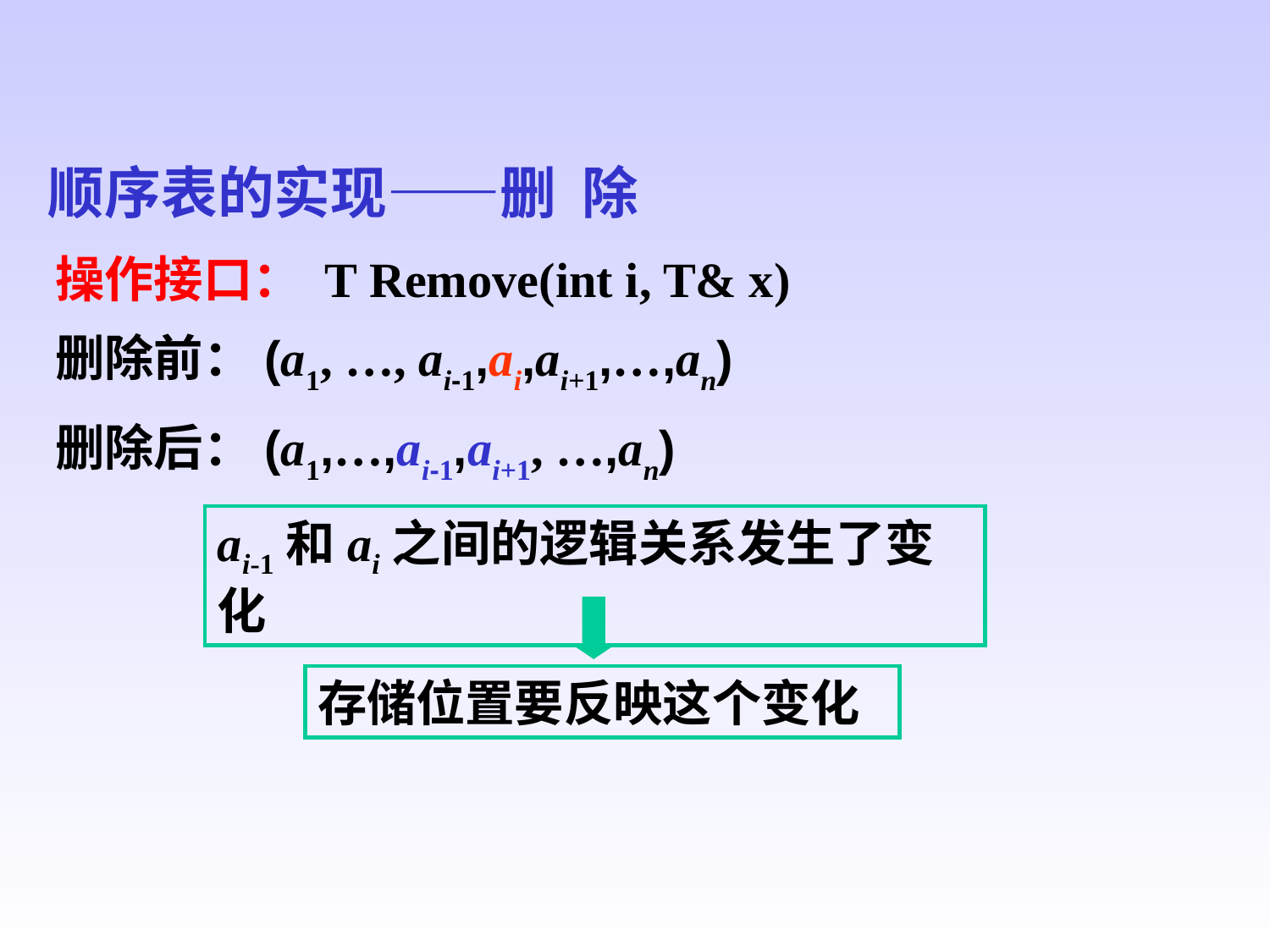

顺序表的实现——删  除
操作接口： T Remove(int i, T& x)
删除前：(a1, …, ai-1,ai,ai+1,…,an)
删除后：(a1,…,ai-1,ai+1, …,an)
ai-1和ai之间的逻辑关系发生了变化

存储位置要反映这个变化